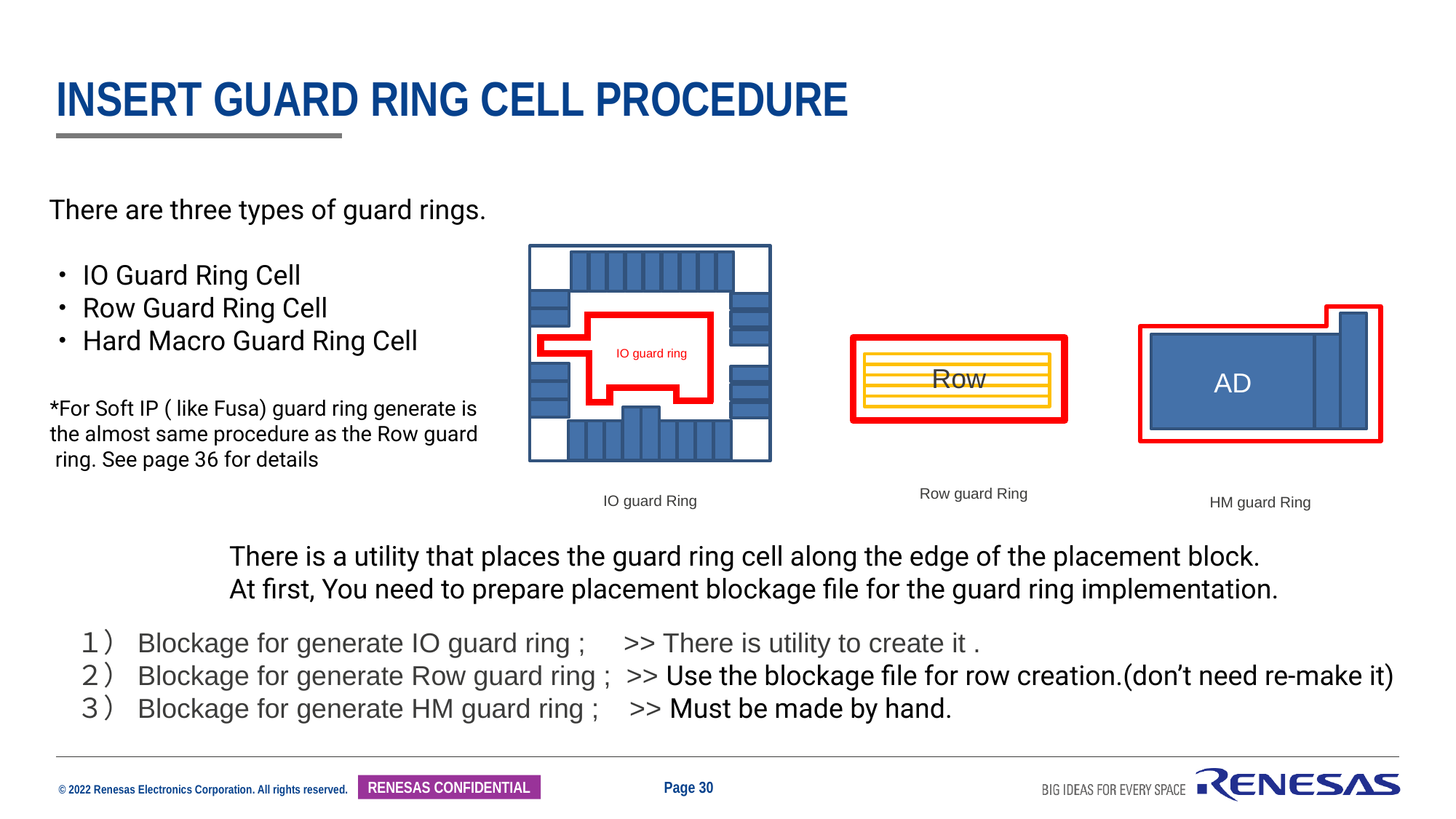

# Insert Guard Ring Cell procedure
There are three types of guard rings.

・IO Guard Ring Cell
・Row Guard Ring Cell
・Hard Macro Guard Ring Cell

AD

IO guard ring

Row

*For Soft IP ( like Fusa) guard ring generate is
the almost same procedure as the Row guard
 ring. See page 36 for details

Row guard Ring
IO guard Ring
HM guard Ring
There is a utility that places the guard ring cell along the edge of the placement block.
At first, You need to prepare placement blockage file for the guard ring implementation.
１）Blockage for generate IO guard ring ;     >> There is utility to create it .
２）Blockage for generate Row guard ring ;  >> Use the blockage file for row creation.(don’t need re-make it)
３）Blockage for generate HM guard ring ;    >> Must be made by hand.